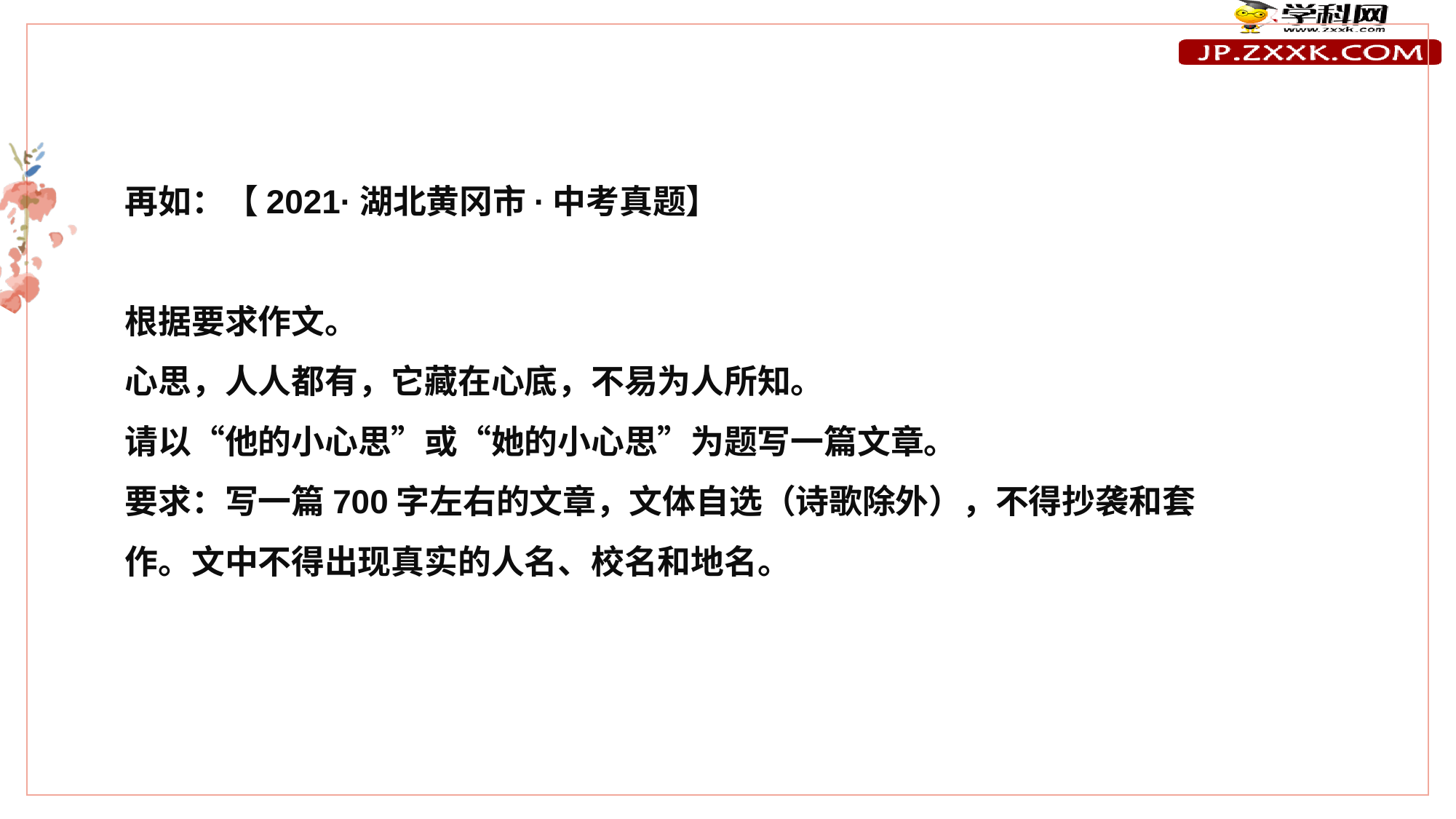

再如：【2021·湖北黄冈市·中考真题】

根据要求作文。
心思，人人都有，它藏在心底，不易为人所知。
请以“他的小心思”或“她的小心思”为题写一篇文章。
要求：写一篇700字左右的文章，文体自选（诗歌除外），不得抄袭和套作。文中不得出现真实的人名、校名和地名。